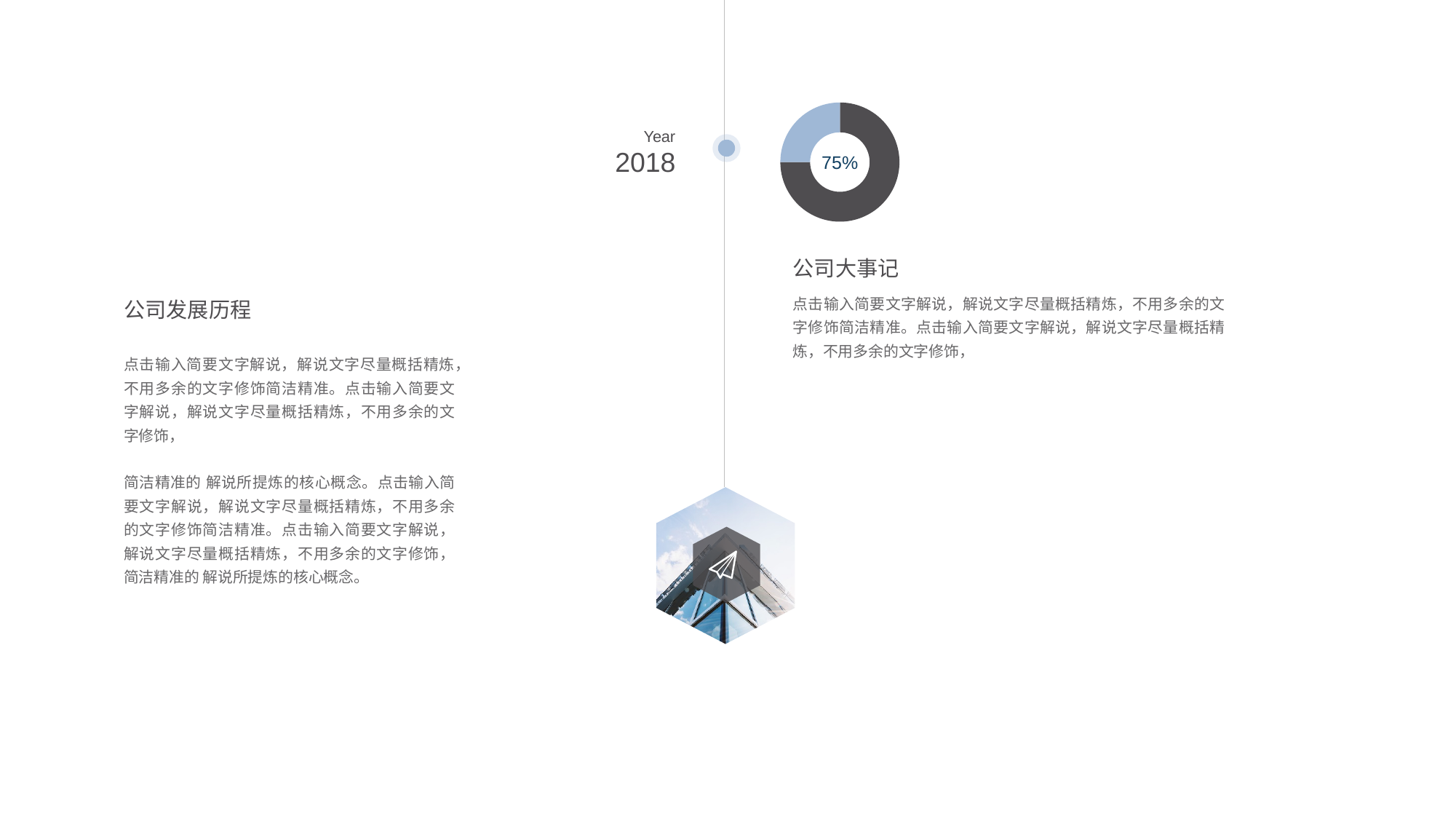

### Chart

| Category | 百分比 |
|---|---|
|  | 75.0 |
|  | 25.0 |
75%
Year
2018

公司大事记
公司发展历程
点击输入简要文字解说，解说文字尽量概括精炼，不用多余的文字修饰简洁精准。点击输入简要文字解说，解说文字尽量概括精炼，不用多余的文字修饰，
点击输入简要文字解说，解说文字尽量概括精炼，不用多余的文字修饰简洁精准。点击输入简要文字解说，解说文字尽量概括精炼，不用多余的文字修饰，

简洁精准的 解说所提炼的核心概念。点击输入简要文字解说，解说文字尽量概括精炼，不用多余的文字修饰简洁精准。点击输入简要文字解说，解说文字尽量概括精炼，不用多余的文字修饰，简洁精准的 解说所提炼的核心概念。